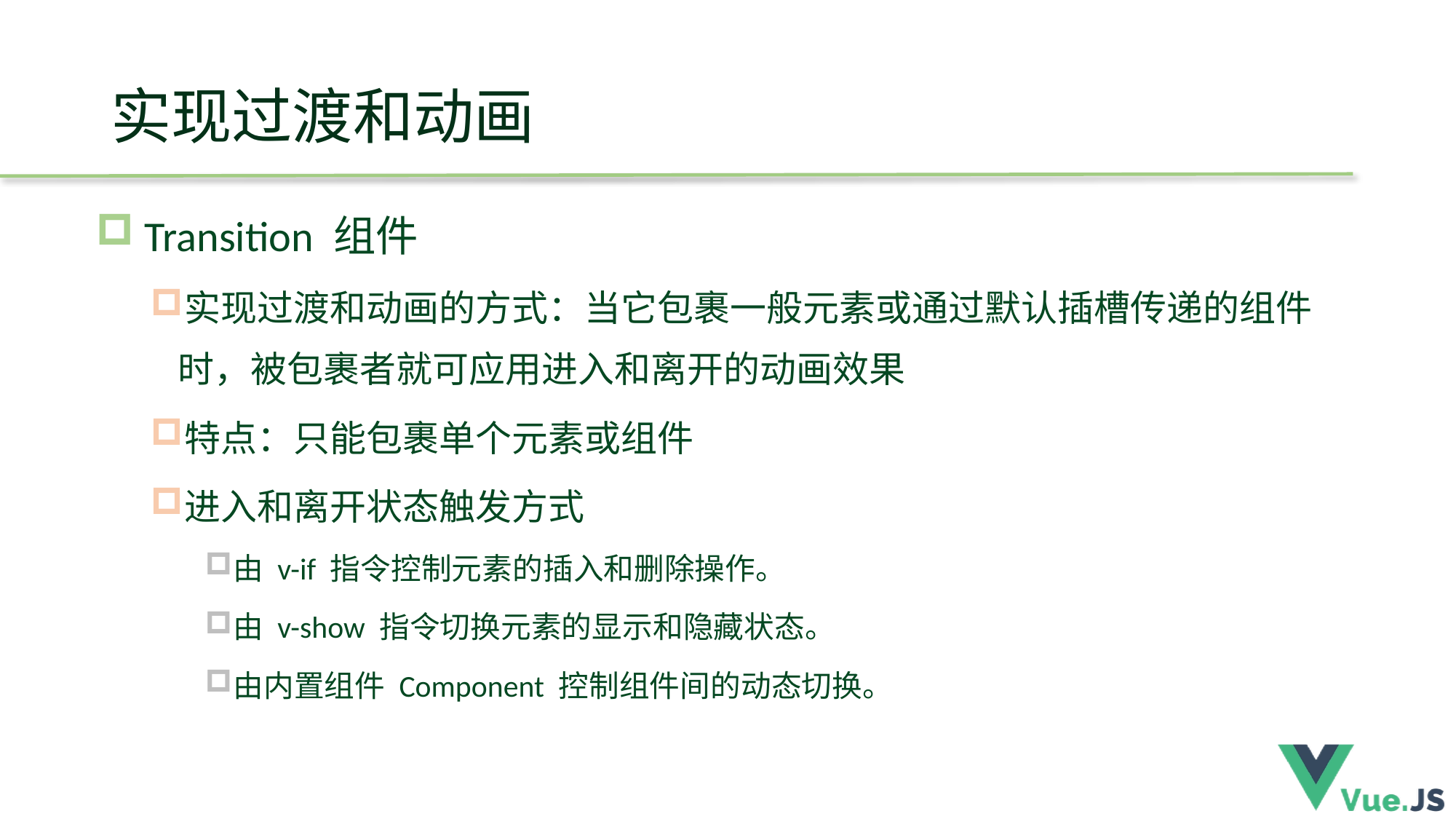

# 实现过渡和动画
 Transition 组件
实现过渡和动画的方式：当它包裹一般元素或通过默认插槽传递的组件时，被包裹者就可应用进入和离开的动画效果
特点：只能包裹单个元素或组件
进入和离开状态触发方式
由 v-if 指令控制元素的插入和删除操作。
由 v-show 指令切换元素的显示和隐藏状态。
由内置组件 Component 控制组件间的动态切换。